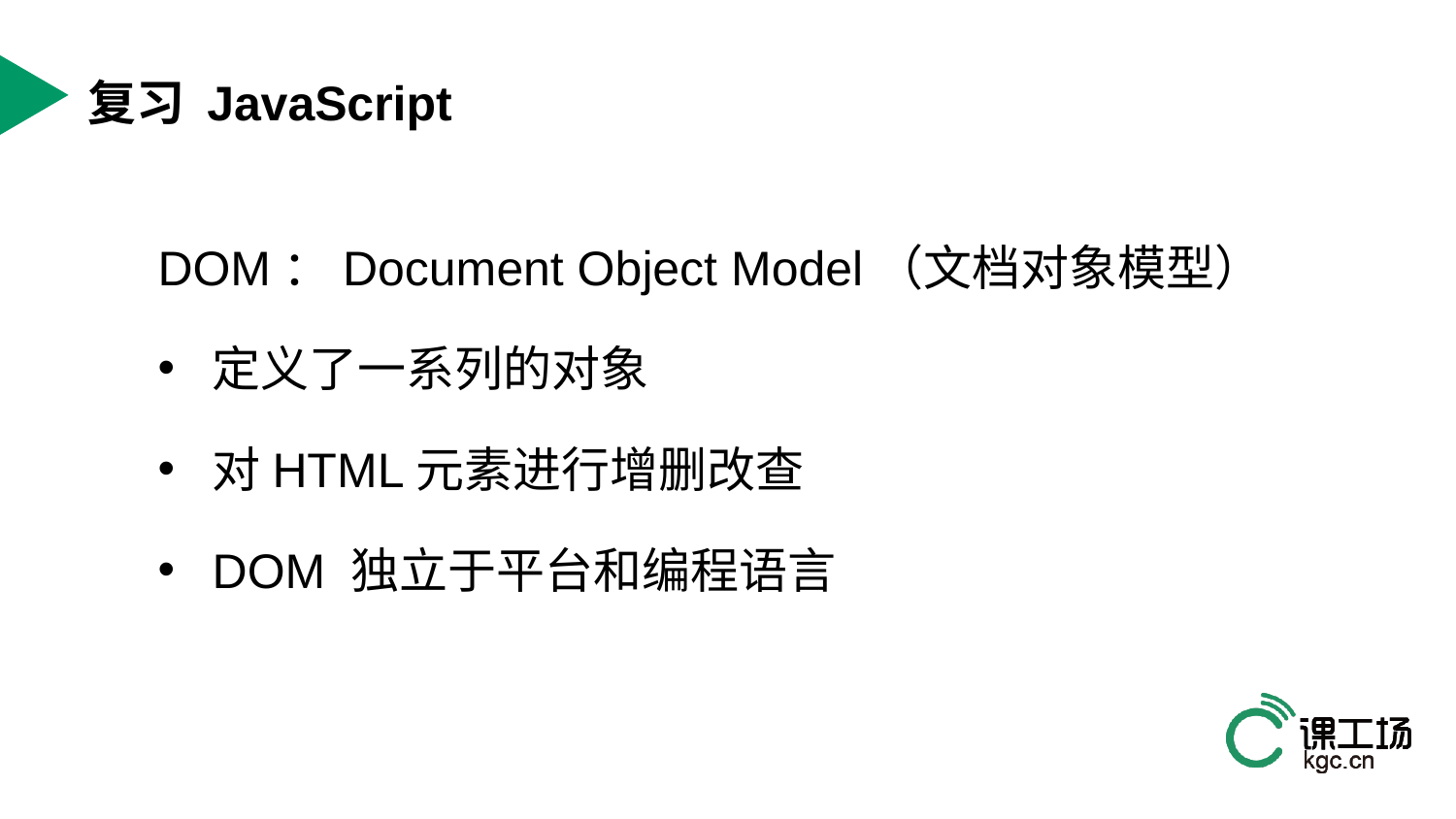

# 复习 JavaScript
DOM：Document Object Model（文档对象模型）
定义了一系列的对象
对HTML元素进行增删改查
DOM 独立于平台和编程语言